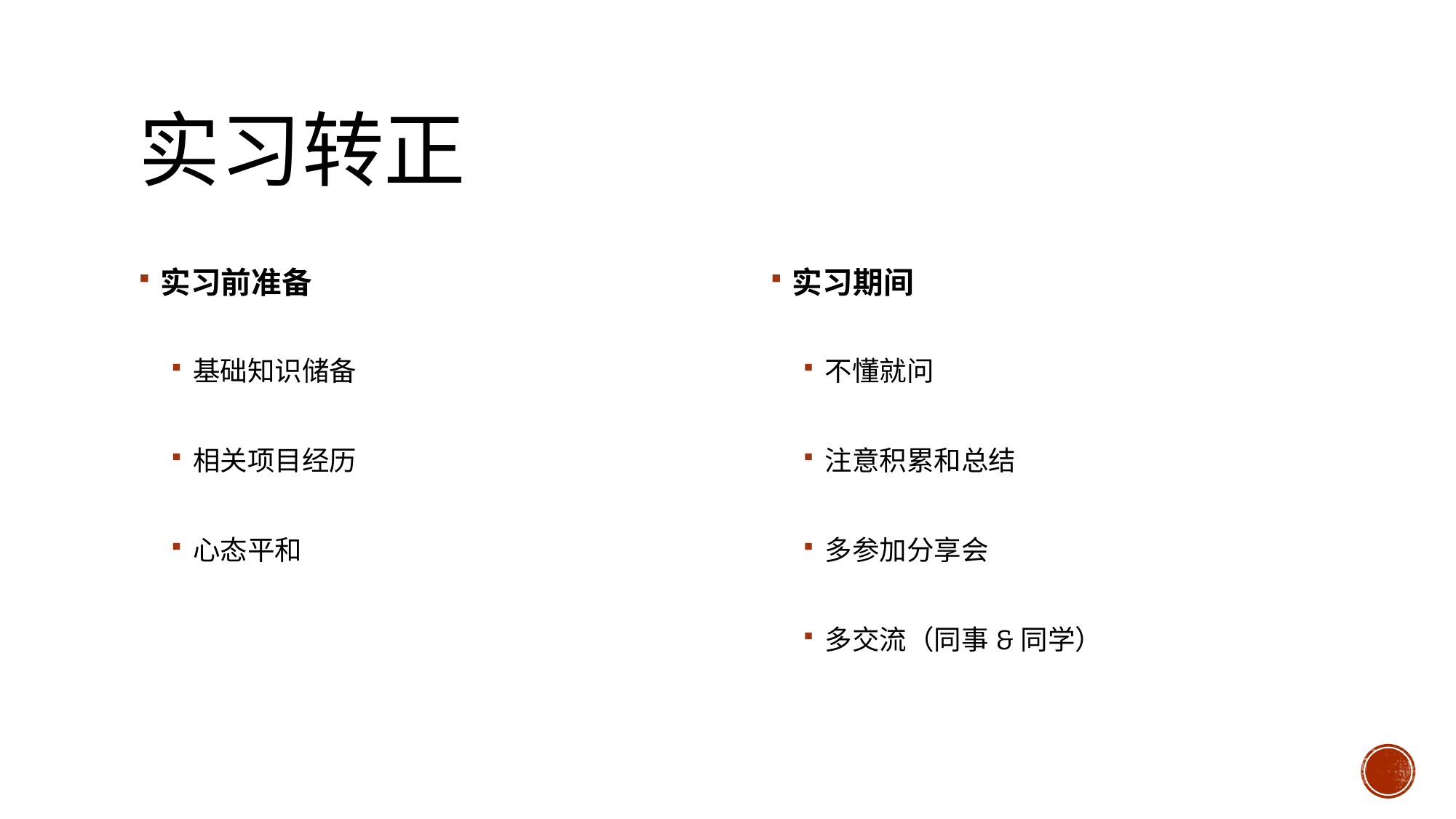

# 实习转正
实习前准备

基础知识储备

相关项目经历

心态平和

实习期间

不懂就问

注意积累和总结

多参加分享会

多交流（同事&同学）